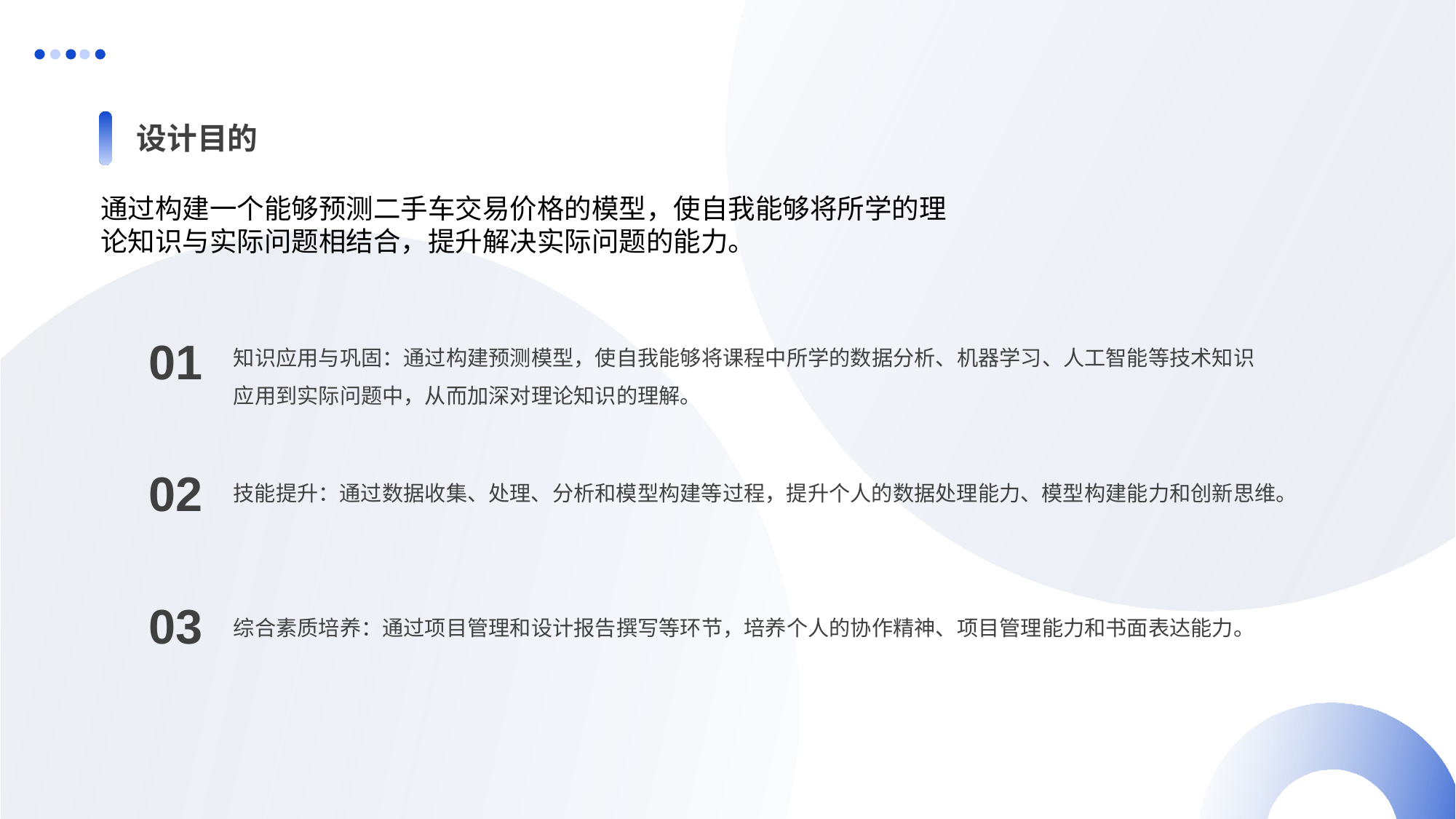

设计目的
通过构建一个能够预测二手车交易价格的模型，使自我能够将所学的理论知识与实际问题相结合，提升解决实际问题的能力。
01
知识应用与巩固：通过构建预测模型，使自我能够将课程中所学的数据分析、机器学习、人工智能等技术知识应用到实际问题中，从而加深对理论知识的理解。
02
技能提升：通过数据收集、处理、分析和模型构建等过程，提升个人的数据处理能力、模型构建能力和创新思维。
03
综合素质培养：通过项目管理和设计报告撰写等环节，培养个人的协作精神、项目管理能力和书面表达能力。